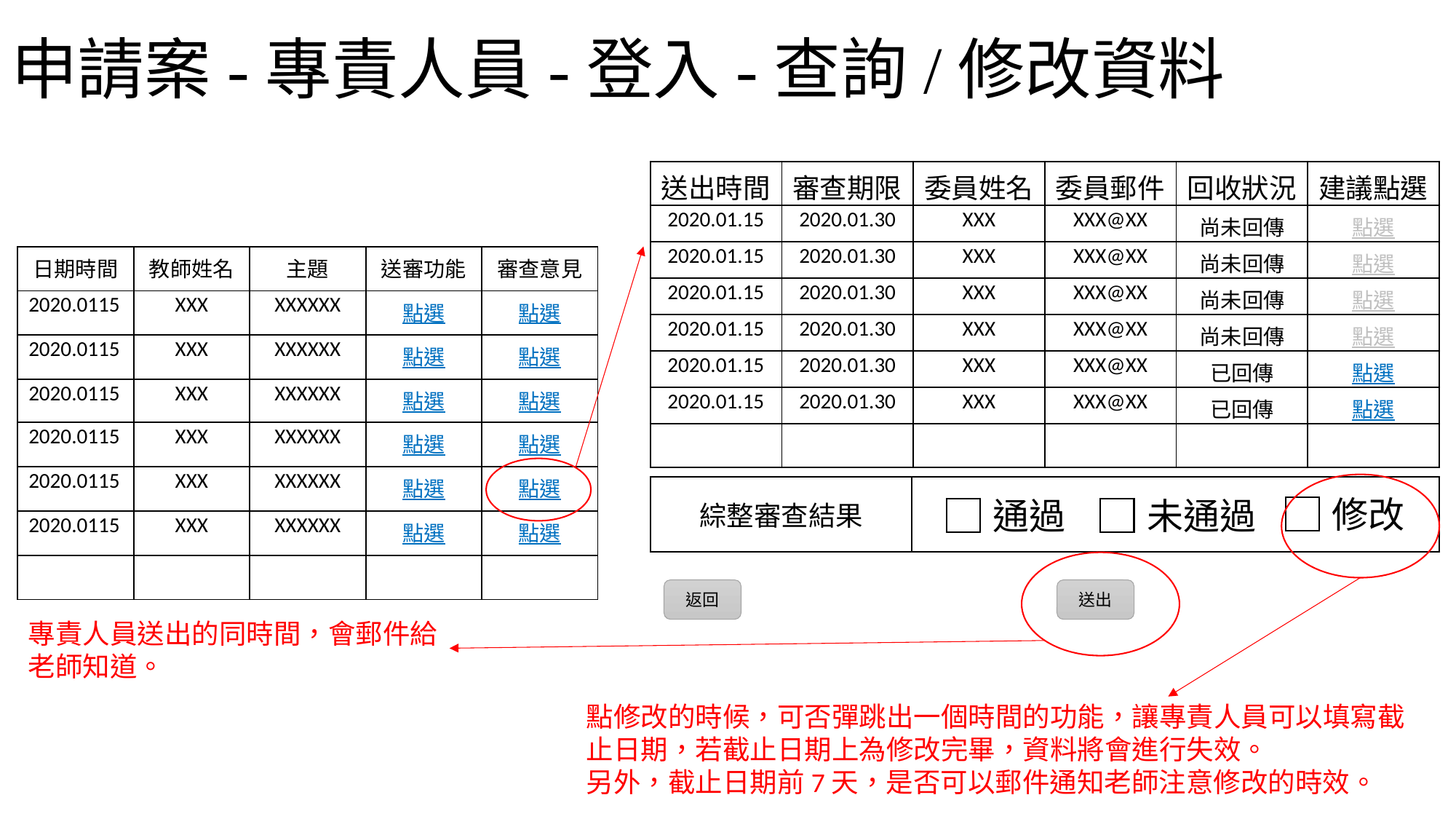

# 申請案-專責人員-登入-查詢/修改資料
| 送出時間 | 審查期限 | 委員姓名 | 委員郵件 | 回收狀況 | 建議點選 |
| --- | --- | --- | --- | --- | --- |
| 2020.01.15 | 2020.01.30 | XXX | XXX@XX | 尚未回傳 | 點選 |
| 2020.01.15 | 2020.01.30 | XXX | XXX@XX | 尚未回傳 | 點選 |
| 2020.01.15 | 2020.01.30 | XXX | XXX@XX | 尚未回傳 | 點選 |
| 2020.01.15 | 2020.01.30 | XXX | XXX@XX | 尚未回傳 | 點選 |
| 2020.01.15 | 2020.01.30 | XXX | XXX@XX | 已回傳 | 點選 |
| 2020.01.15 | 2020.01.30 | XXX | XXX@XX | 已回傳 | 點選 |
|  |  |  |  |  |  |
| 日期時間 | 教師姓名 | 主題 | 送審功能 | 審查意見 |
| --- | --- | --- | --- | --- |
| 2020.0115 | XXX | XXXXXX | 點選 | 點選 |
| 2020.0115 | XXX | XXXXXX | 點選 | 點選 |
| 2020.0115 | XXX | XXXXXX | 點選 | 點選 |
| 2020.0115 | XXX | XXXXXX | 點選 | 點選 |
| 2020.0115 | XXX | XXXXXX | 點選 | 點選 |
| 2020.0115 | XXX | XXXXXX | 點選 | 點選 |
|  |  |  |  |  |

| 綜整審查結果 |  |
| --- | --- |
修改
通過
未通過

返回
送出
專責人員送出的同時間，會郵件給老師知道。
點修改的時候，可否彈跳出一個時間的功能，讓專責人員可以填寫截止日期，若截止日期上為修改完畢，資料將會進行失效。
另外，截止日期前7天，是否可以郵件通知老師注意修改的時效。